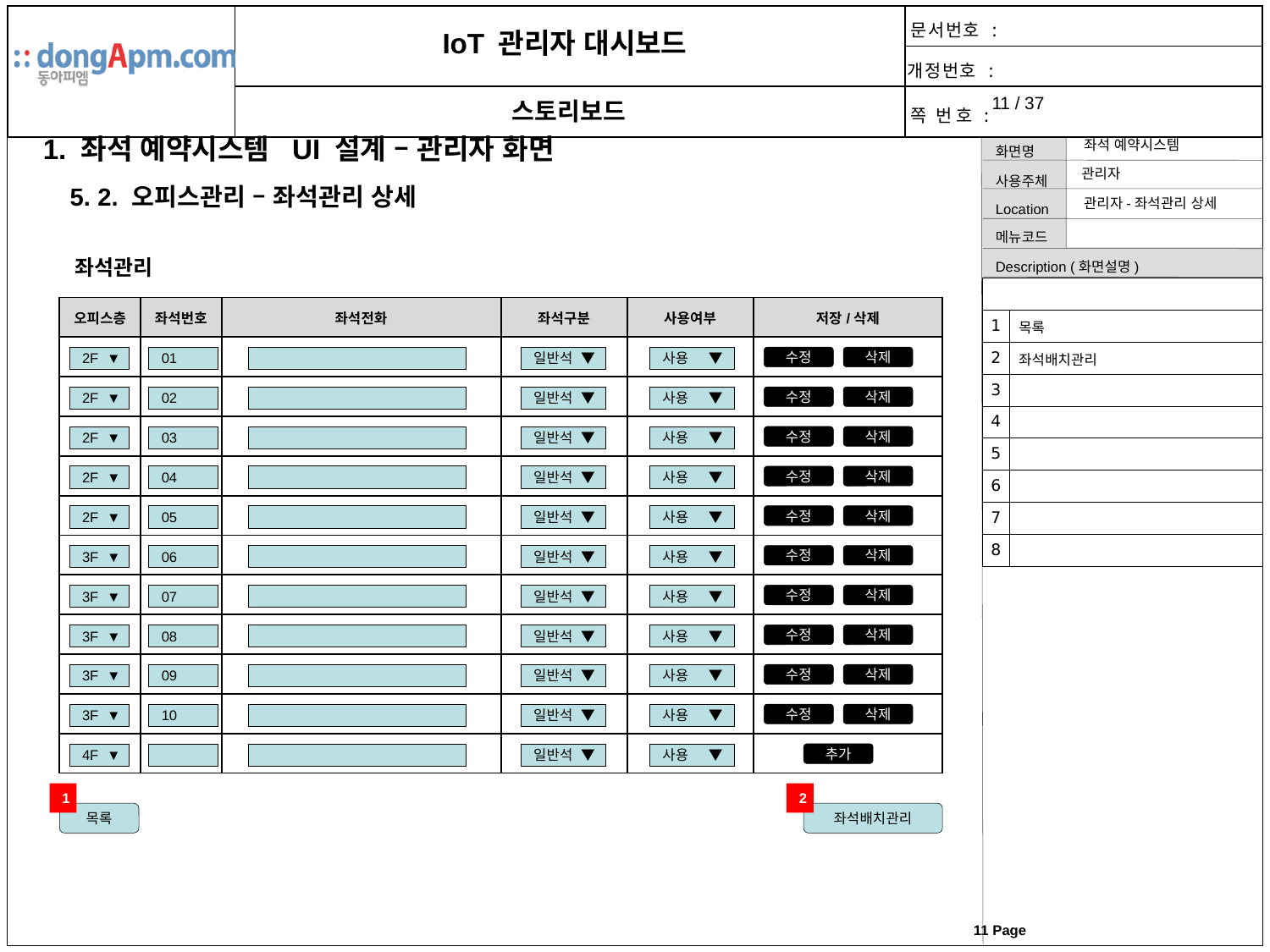

1. 좌석 예약시스템  UI 설계 – 관리자 화면
좌석 예약시스템
관리자
5. 2. 오피스관리 – 좌석관리 상세
관리자-좌석관리 상세
좌석관리
|  |  |
| --- | --- |
| 1 | 목록 |
| 2 | 좌석배치관리 |
| 3 |  |
| 4 |  |
| 5 |  |
| 6 |  |
| 7 |  |
| 8 |  |
| 오피스층 | 좌석번호 | 좌석전화 | 좌석구분 | 사용여부 | 저장/삭제 |
| --- | --- | --- | --- | --- | --- |
|  |  |  |  |  |  |
|  |  |  |  |  |  |
|  |  |  |  |  |  |
|  |  |  |  |  |  |
|  |  |  |  |  |  |
|  |  |  |  |  |  |
|  |  |  |  |  |  |
|  |  |  |  |  |  |
|  |  |  |  |  |  |
|  |  |  |  |  |  |
|  |  |  |  |  |  |
2F  ▼
01

일반석  ▼
사용     ▼
수정
삭제
2F  ▼
02

일반석  ▼
사용     ▼
수정
삭제
2F  ▼
03

일반석  ▼
사용     ▼
수정
삭제
2F  ▼
04

일반석  ▼
사용     ▼
수정
삭제
2F  ▼
05

일반석  ▼
사용     ▼
수정
삭제
3F  ▼
06

일반석  ▼
사용     ▼
수정
삭제
3F  ▼
07

일반석  ▼
사용     ▼
수정
삭제
3F  ▼
08

일반석  ▼
사용     ▼
수정
삭제
3F  ▼
09

일반석  ▼
사용     ▼
수정
삭제
3F  ▼
10

일반석  ▼
사용     ▼
수정
삭제
4F  ▼

일반석  ▼
사용     ▼
추가
1
2
목록
좌석배치관리